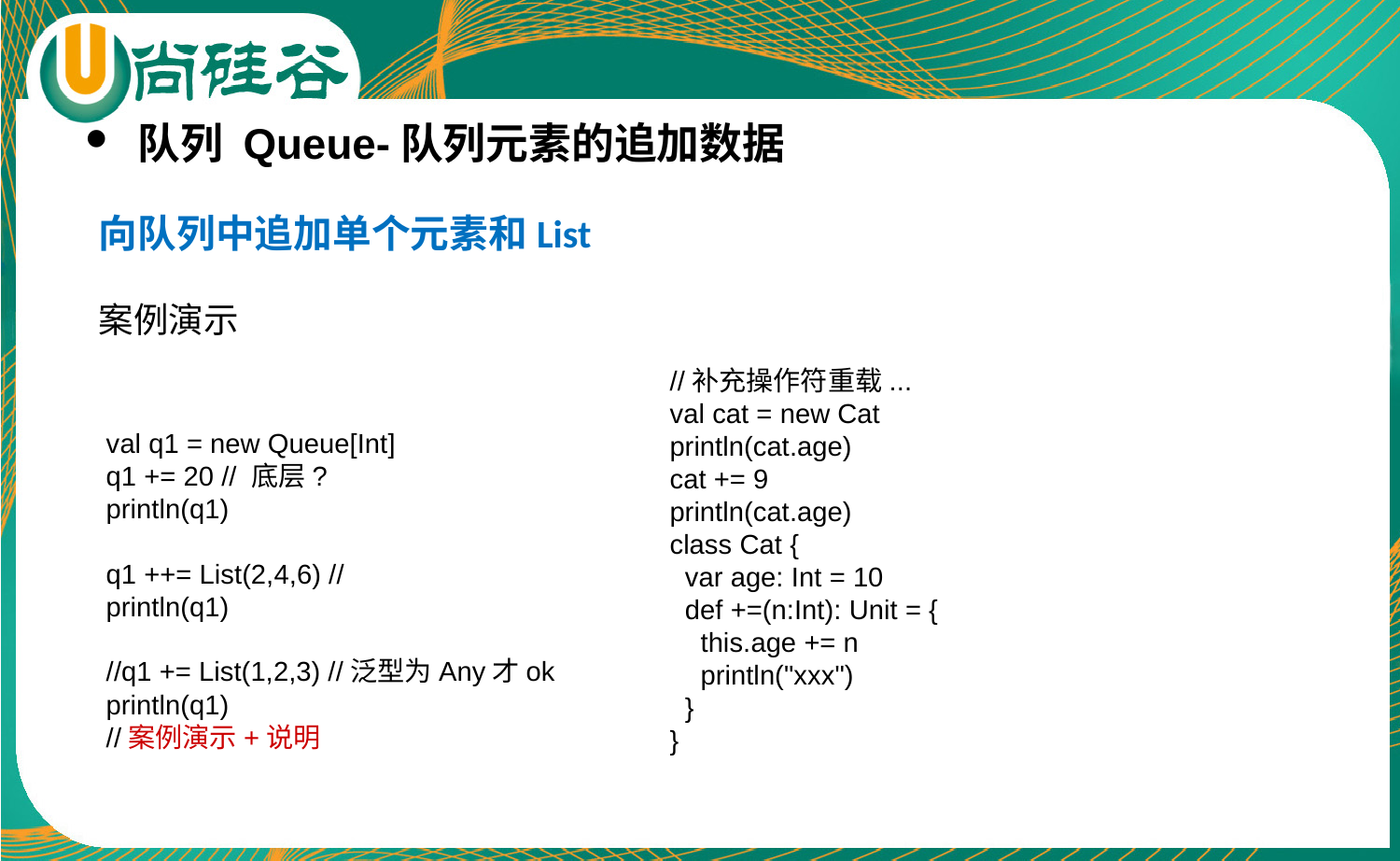

队列 Queue-队列元素的追加数据

向队列中追加单个元素和List

案例演示
//补充操作符重载...
val cat = new Cat
println(cat.age)
cat += 9
println(cat.age)
class Cat {
  var age: Int = 10
  def +=(n:Int): Unit = {
    this.age += n
    println("xxx")
  }
}
val q1 = new Queue[Int]
q1 += 20 // 底层?
println(q1)

q1 ++= List(2,4,6) //
println(q1)

//q1 += List(1,2,3) //泛型为Any才ok
println(q1)
//案例演示+说明